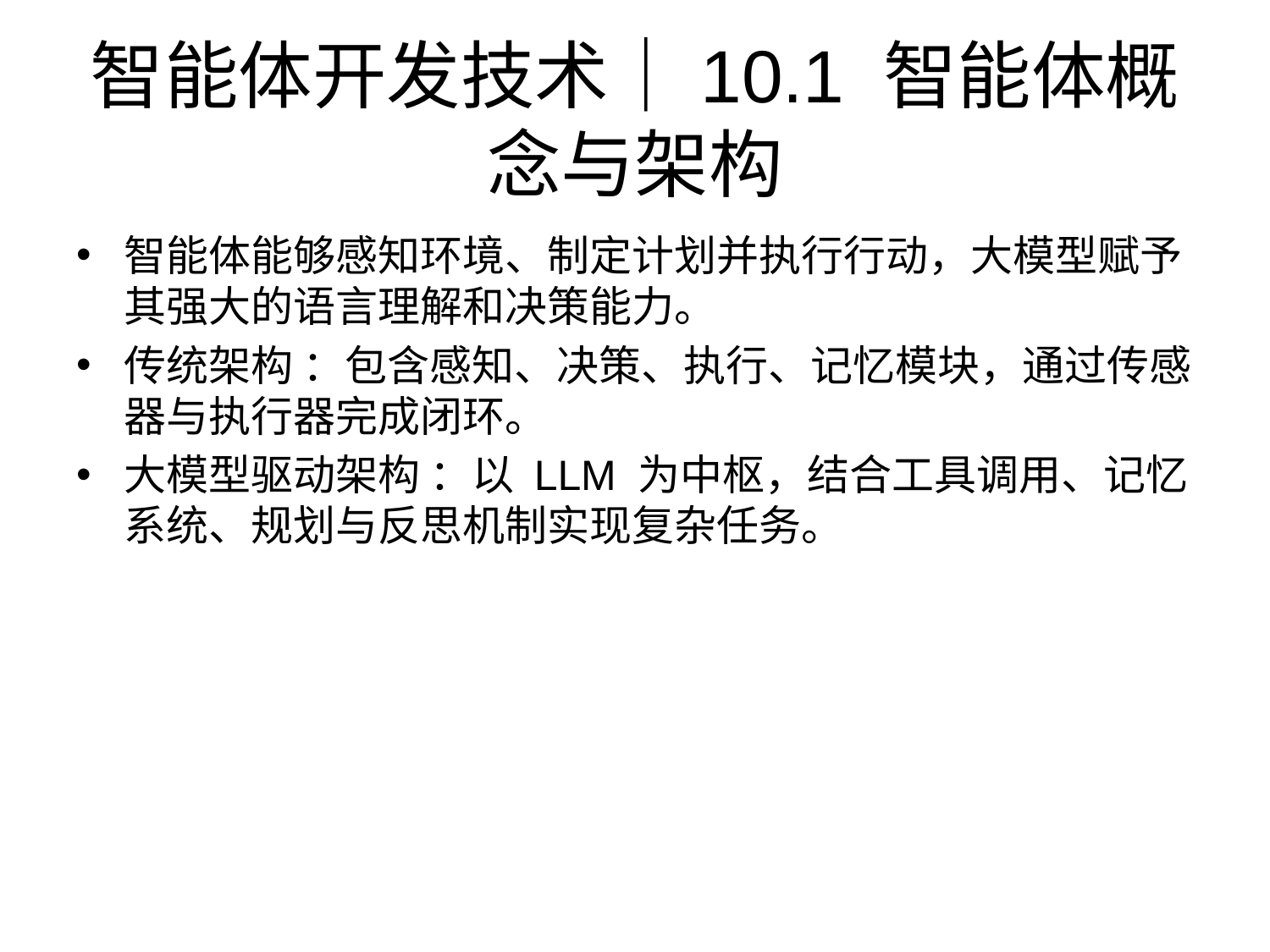

# 智能体开发技术｜10.1 智能体概念与架构
智能体能够感知环境、制定计划并执行行动，大模型赋予其强大的语言理解和决策能力。
传统架构 ：包含感知、决策、执行、记忆模块，通过传感器与执行器完成闭环。
大模型驱动架构 ：以 LLM 为中枢，结合工具调用、记忆系统、规划与反思机制实现复杂任务。